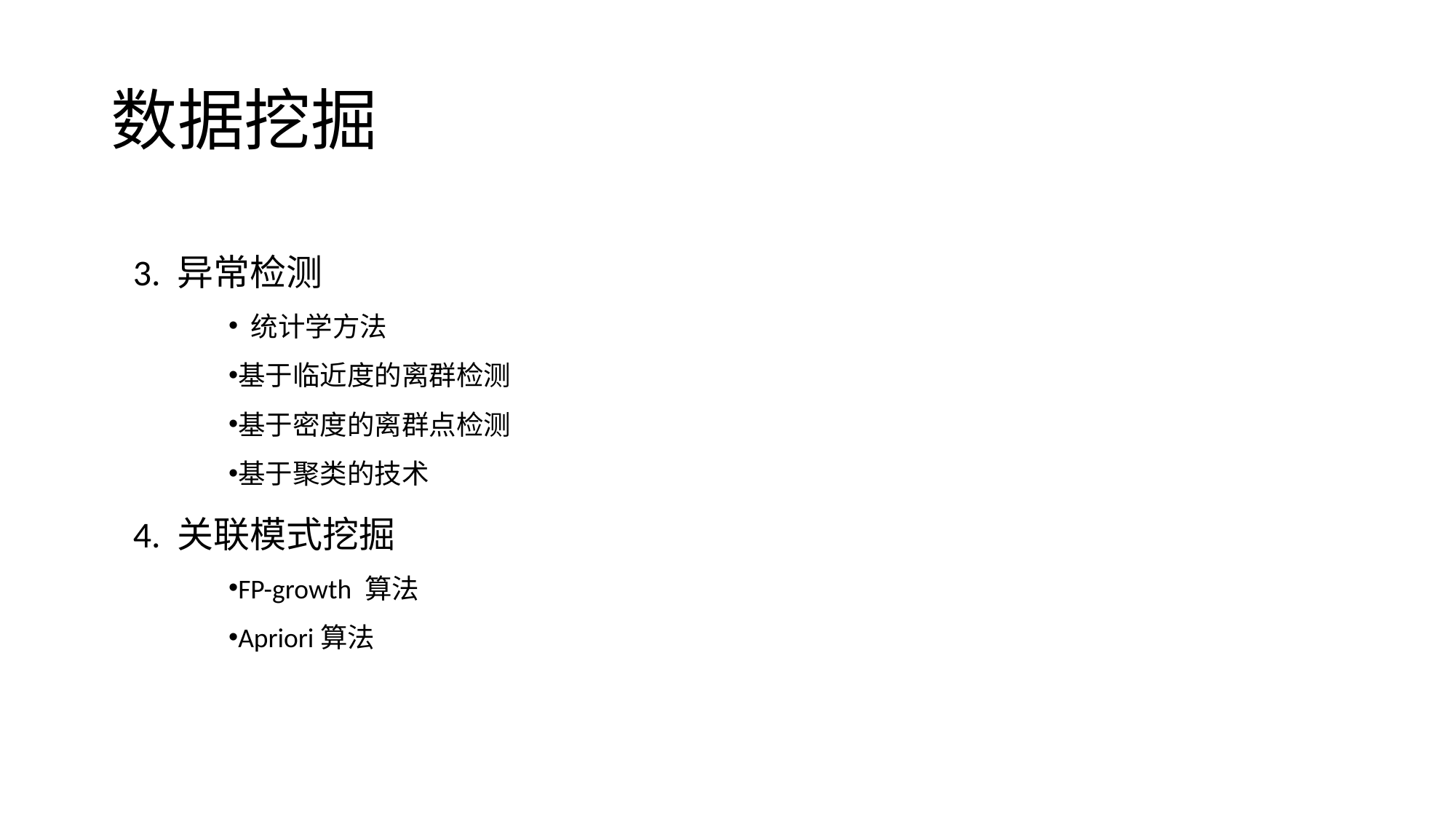

# 数据挖掘
3. 异常检测
 统计学方法
基于临近度的离群检测
基于密度的离群点检测
基于聚类的技术
4. 关联模式挖掘
FP-growth 算法
Apriori算法